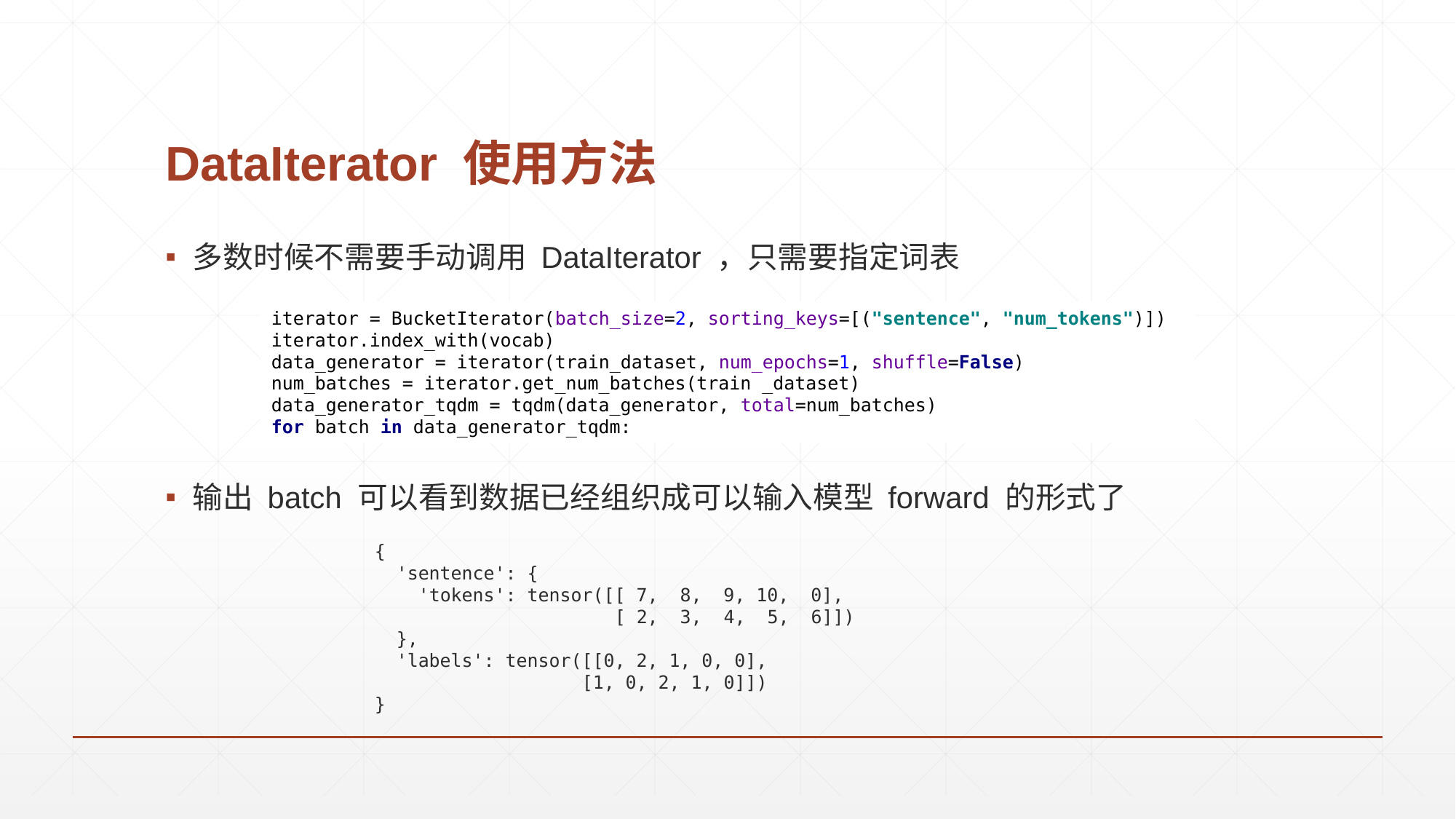

# DataIterator 使用方法
多数时候不需要手动调用 DataIterator ，只需要指定词表

输出 batch 可以看到数据已经组织成可以输入模型 forward 的形式了
iterator = BucketIterator(batch_size=2, sorting_keys=[("sentence", "num_tokens")])
iterator.index_with(vocab)
data_generator = iterator(train_dataset, num_epochs=1, shuffle=False)
num_batches = iterator.get_num_batches(train _dataset)
data_generator_tqdm = tqdm(data_generator, total=num_batches)
for batch in data_generator_tqdm:
{
  'sentence': {
    'tokens': tensor([[ 7,  8,  9, 10,  0],
                      [ 2,  3,  4,  5,  6]])
  },
  'labels': tensor([[0, 2, 1, 0, 0],
                   [1, 0, 2, 1, 0]])
}